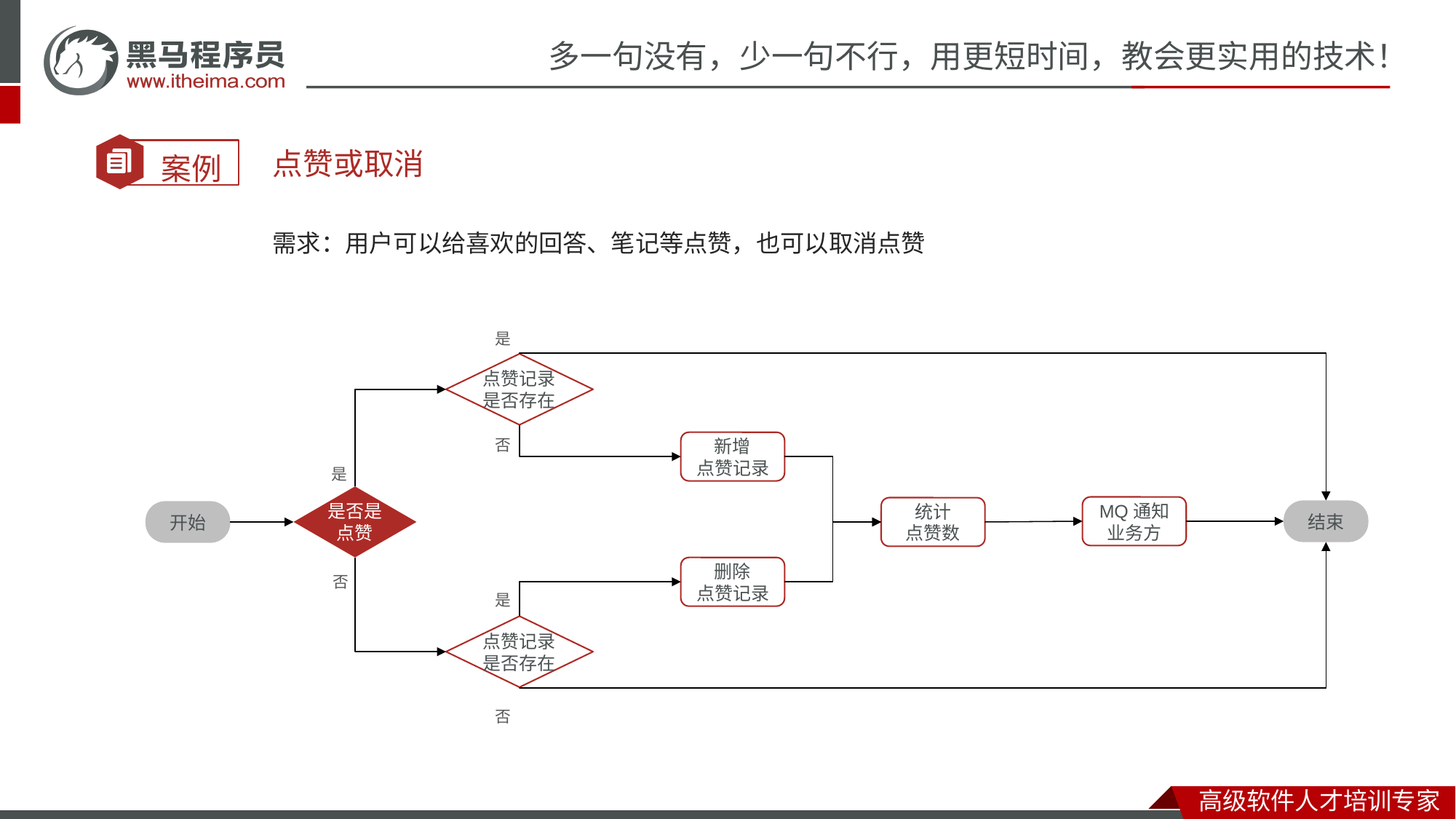

点赞或取消
需求：用户可以给喜欢的回答、笔记等点赞，也可以取消点赞
是
点赞记录是否存在
否
新增
点赞记录
是
是否是点赞
MQ通知
业务方
统计
点赞数
结束
开始
删除
点赞记录
否
是
点赞记录是否存在
否